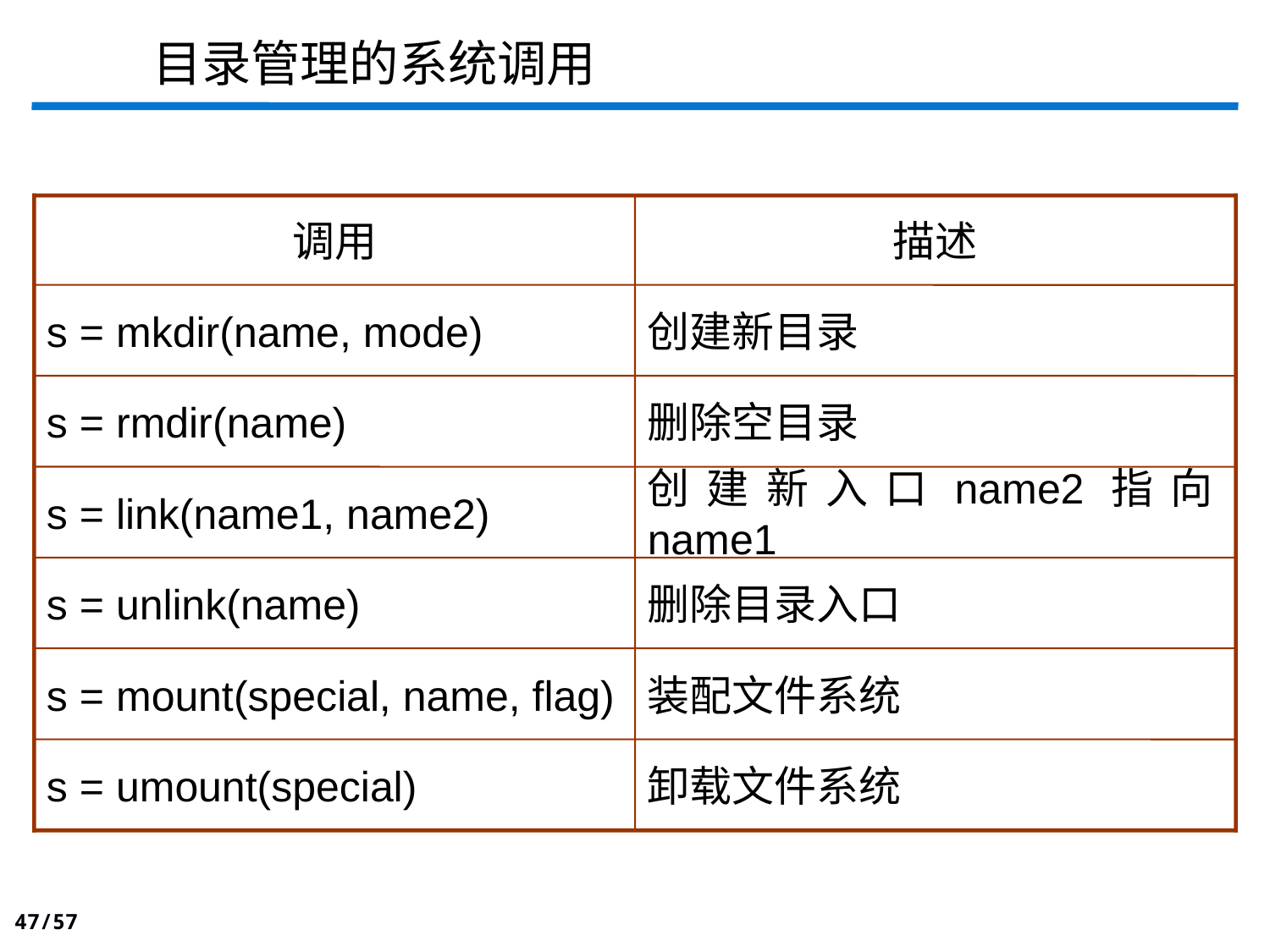

# 目录管理的系统调用
调用

描述

s = mkdir(name, mode)

创建新目录
s = rmdir(name)

删除空目录
s = link(name1, name2)

创建新入口name2指向name1
s = unlink(name)

删除目录入口
s = mount(special, name, flag)

装配文件系统
s = umount(special)

卸载文件系统